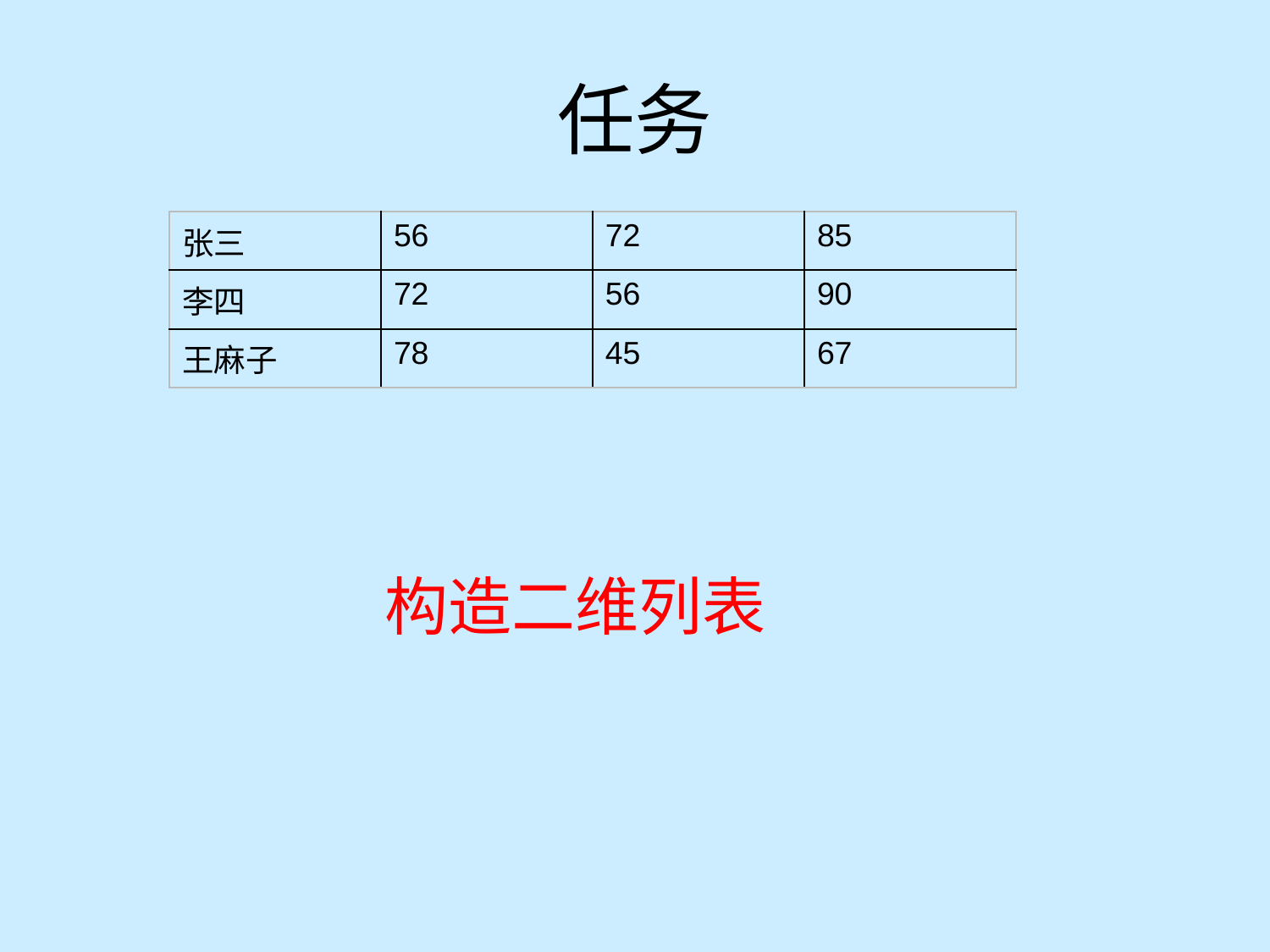

# 任务
| 张三 | 56 | 72 | 85 |
| --- | --- | --- | --- |
| 李四 | 72 | 56 | 90 |
| 王麻子 | 78 | 45 | 67 |
构造二维列表